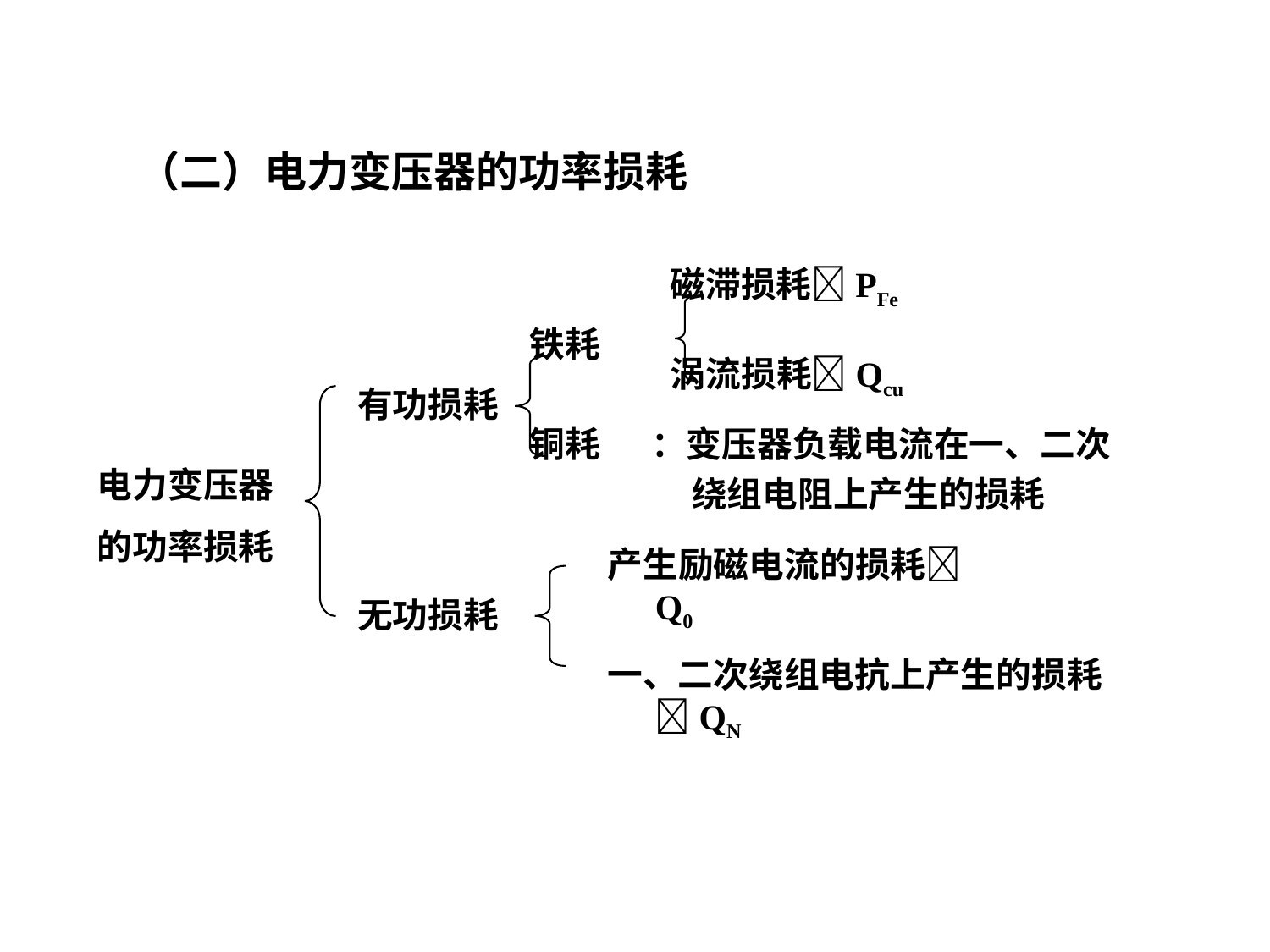

（二）电力变压器的功率损耗
磁滞损耗ΔPFe

铁耗
涡流损耗ΔQcu

有功损耗

铜耗
：变压器负载电流在一、二次
    绕组电阻上产生的损耗
电力变压器
的功率损耗
产生励磁电流的损耗ΔQ0

无功损耗
一、二次绕组电抗上产生的损耗ΔQN